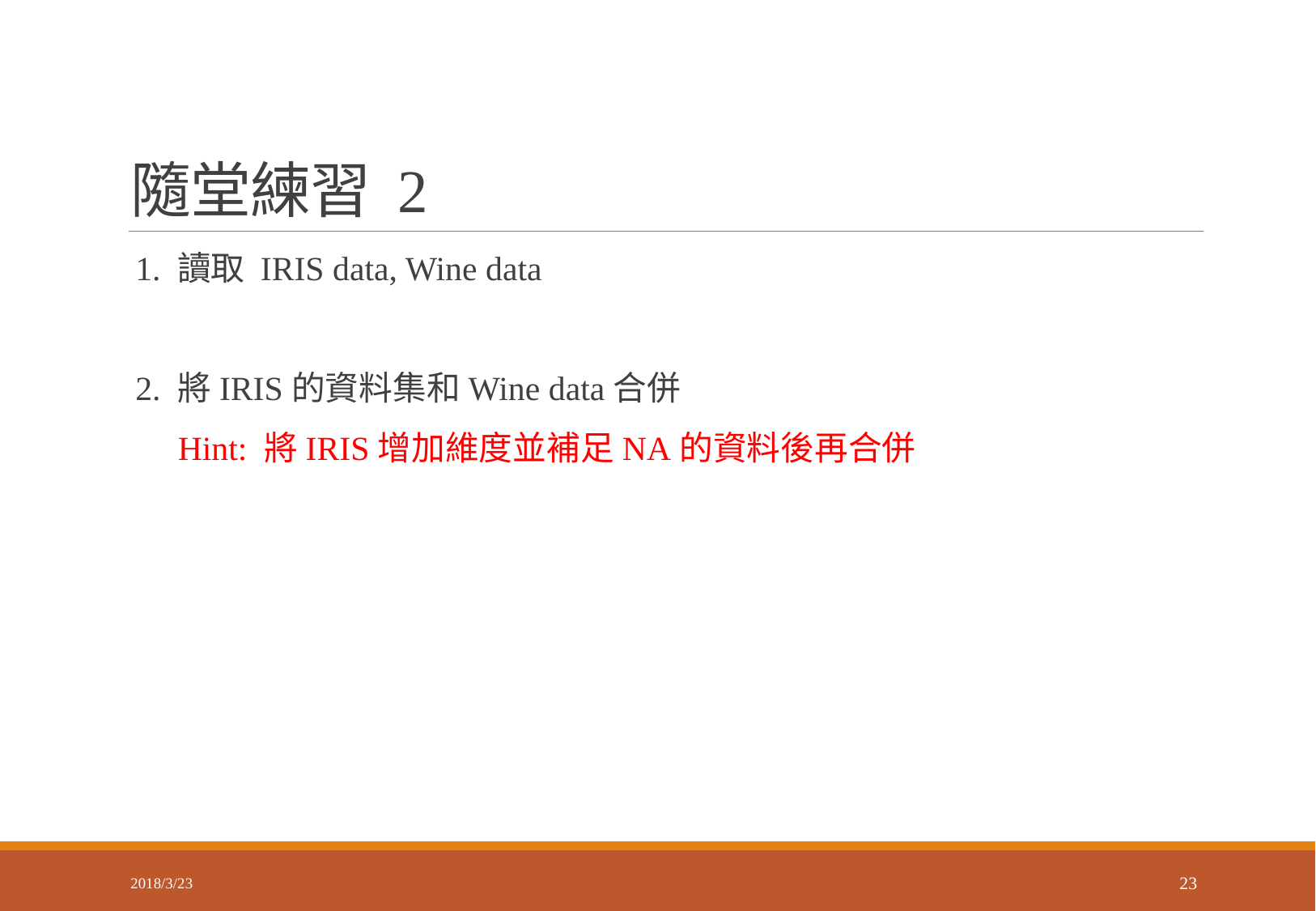

# 隨堂練習 2
  1. 讀取 IRIS data, Wine data

  2. 將IRIS的資料集和Wine data合併
       Hint: 將IRIS增加維度並補足NA的資料後再合併
2018/3/23
23